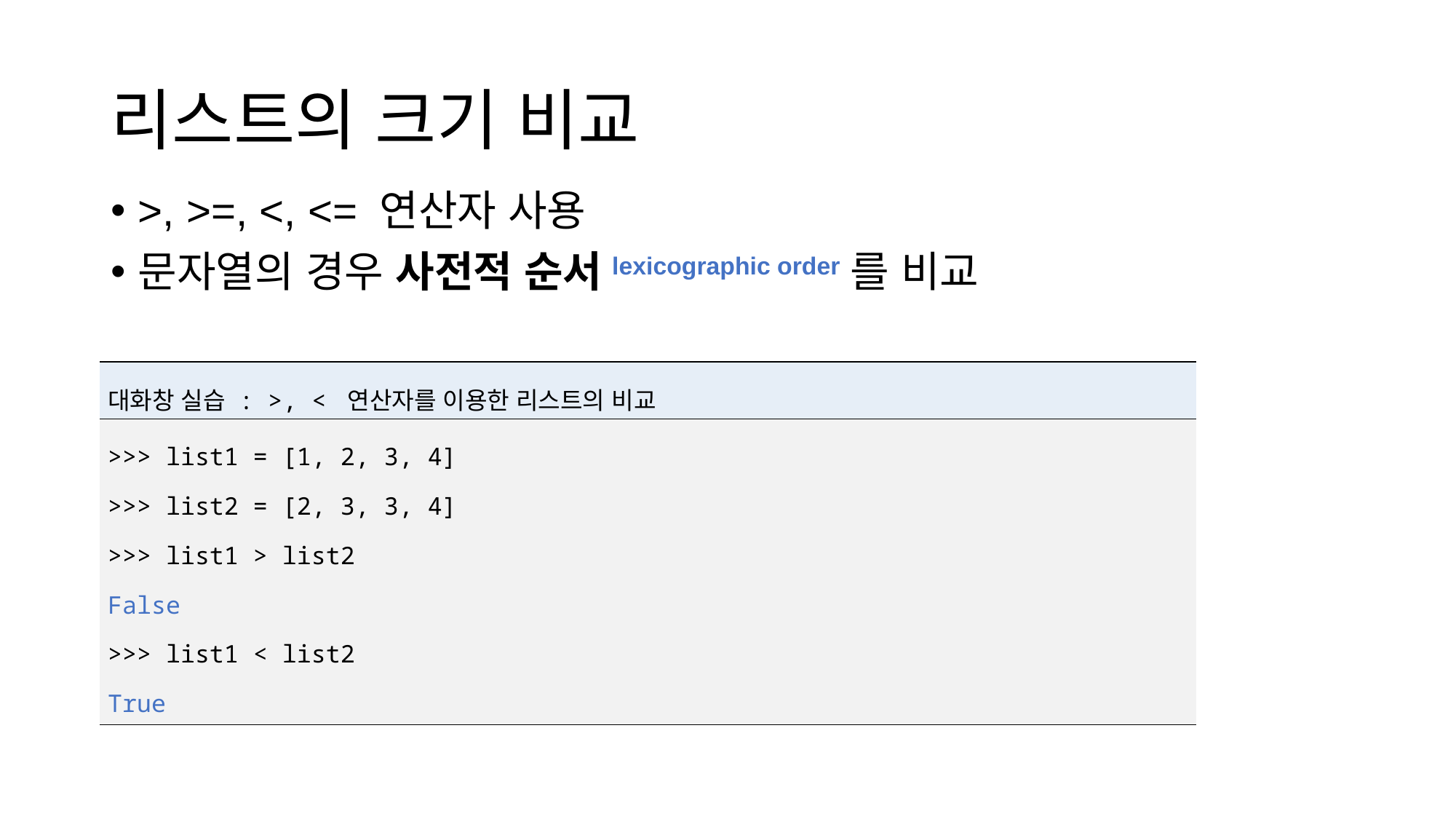

# 리스트의 크기 비교
>, >=, <, <= 연산자 사용
문자열의 경우 사전적 순서lexicographic order를 비교

| 대화창 실습 : >, < 연산자를 이용한 리스트의 비교 |
| --- |
| >>> list1 = [1, 2, 3, 4] >>> list2 = [2, 3, 3, 4] >>> list1 > list2 False >>> list1 < list2 True |